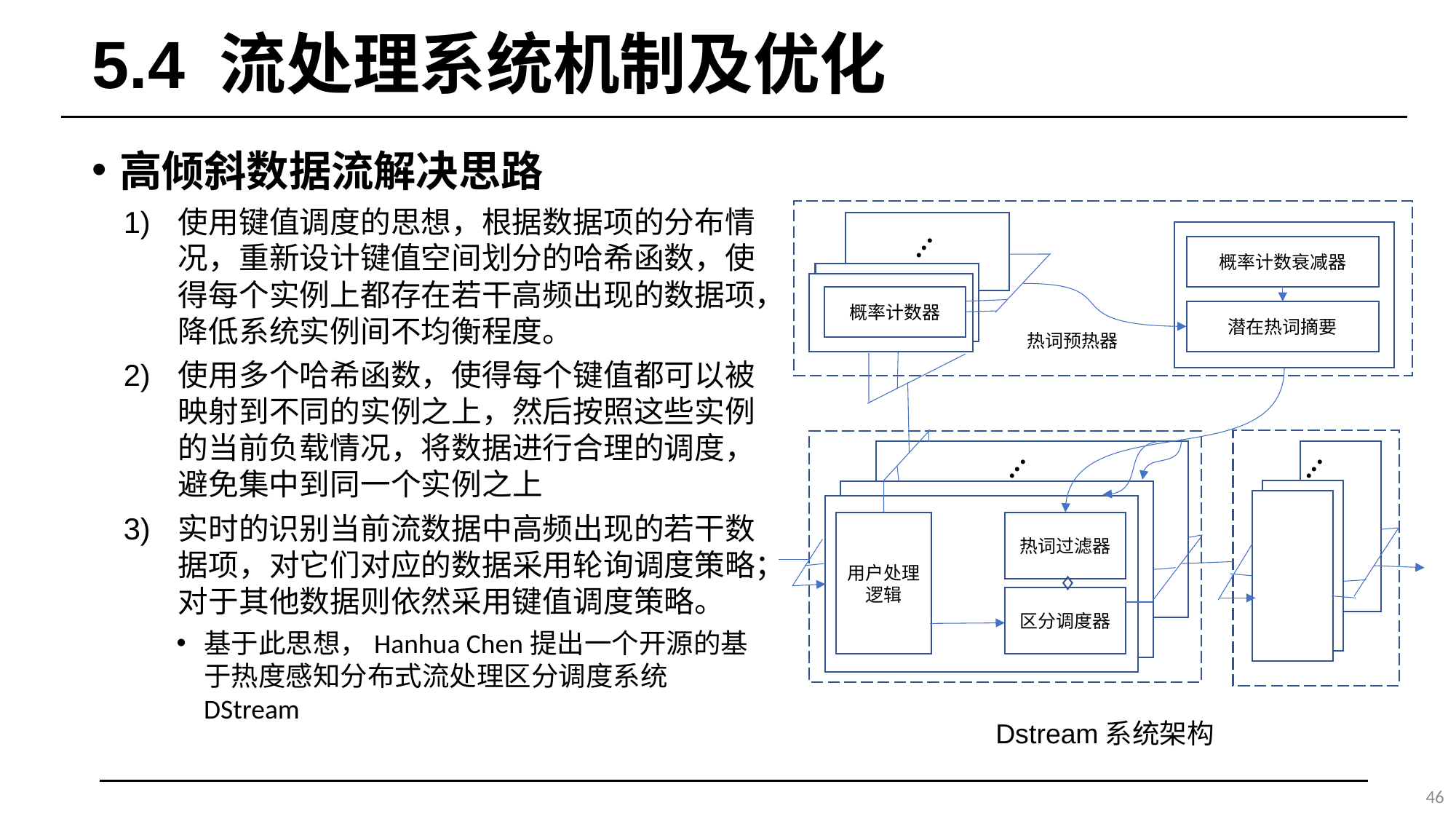

# 5.4 流处理系统机制及优化
高倾斜数据流解决思路
使用键值调度的思想，根据数据项的分布情况，重新设计键值空间划分的哈希函数，使得每个实例上都存在若干高频出现的数据项，降低系统实例间不均衡程度。
使用多个哈希函数，使得每个键值都可以被映射到不同的实例之上，然后按照这些实例的当前负载情况，将数据进行合理的调度，避免集中到同一个实例之上
实时的识别当前流数据中高频出现的若干数据项，对它们对应的数据采用轮询调度策略；对于其他数据则依然采用键值调度策略。
基于此思想，Hanhua Chen提出一个开源的基于热度感知分布式流处理区分调度系统DStream
...

概率计数衰减器

概率计数器
潜在热词摘要
热词预热器
...

用户处理
逻辑
热词过滤器

区分调度器
...

Dstream系统架构
46